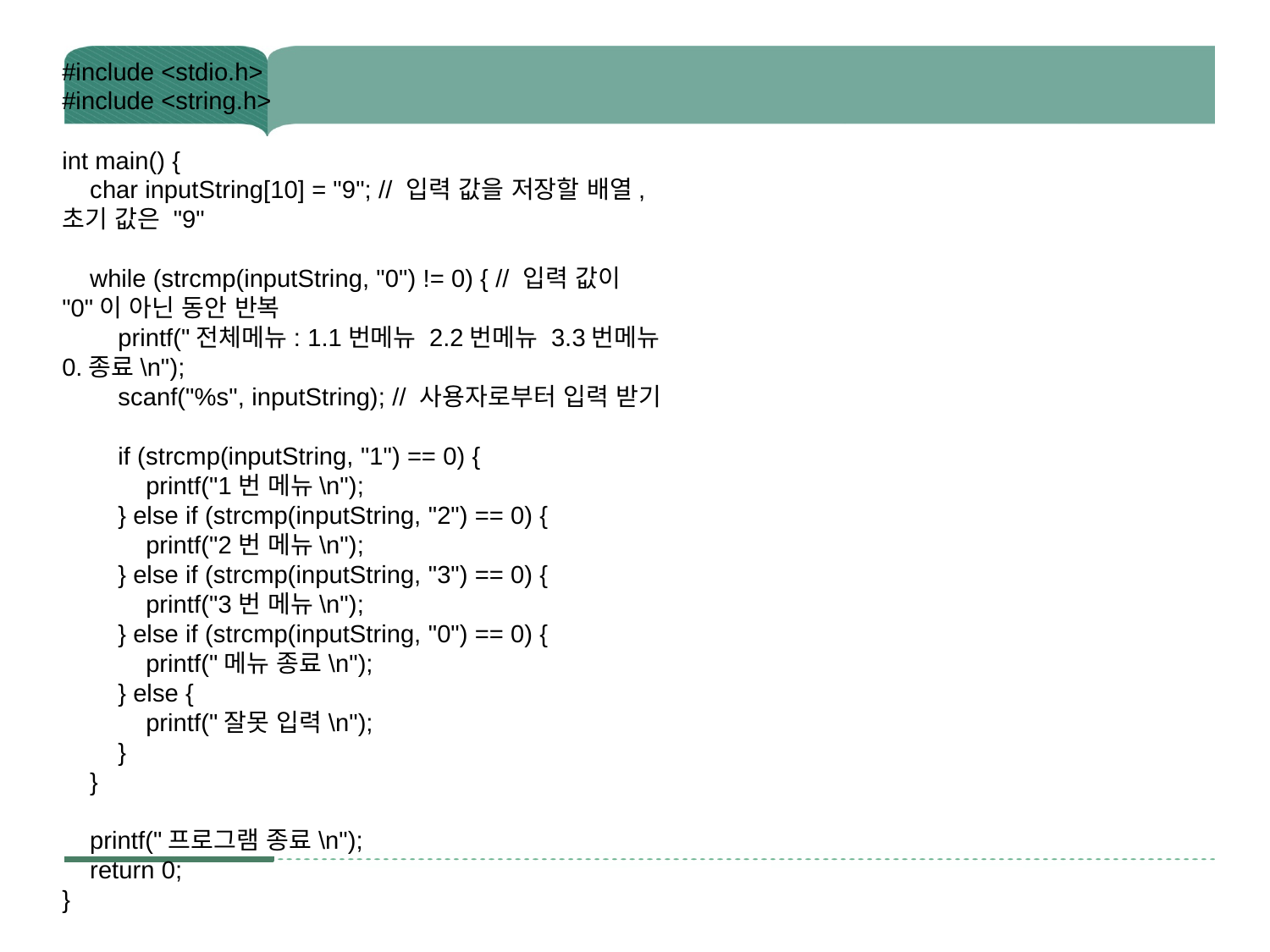

#include <stdio.h>
#include <string.h>

int main() {
    char inputString[10] = "9"; // 입력 값을 저장할 배열, 초기 값은 "9"

    while (strcmp(inputString, "0") != 0) { // 입력 값이 "0"이 아닌 동안 반복
        printf("전체메뉴: 1.1번메뉴 2.2번메뉴 3.3번메뉴 0.종료\n");
        scanf("%s", inputString); // 사용자로부터 입력 받기

        if (strcmp(inputString, "1") == 0) {
            printf("1번 메뉴\n");
        } else if (strcmp(inputString, "2") == 0) {
            printf("2번 메뉴\n");
        } else if (strcmp(inputString, "3") == 0) {
            printf("3번 메뉴\n");
        } else if (strcmp(inputString, "0") == 0) {
            printf("메뉴 종료\n");
        } else {
            printf("잘못 입력\n");
        }
    }

    printf("프로그램 종료\n");
    return 0;
}